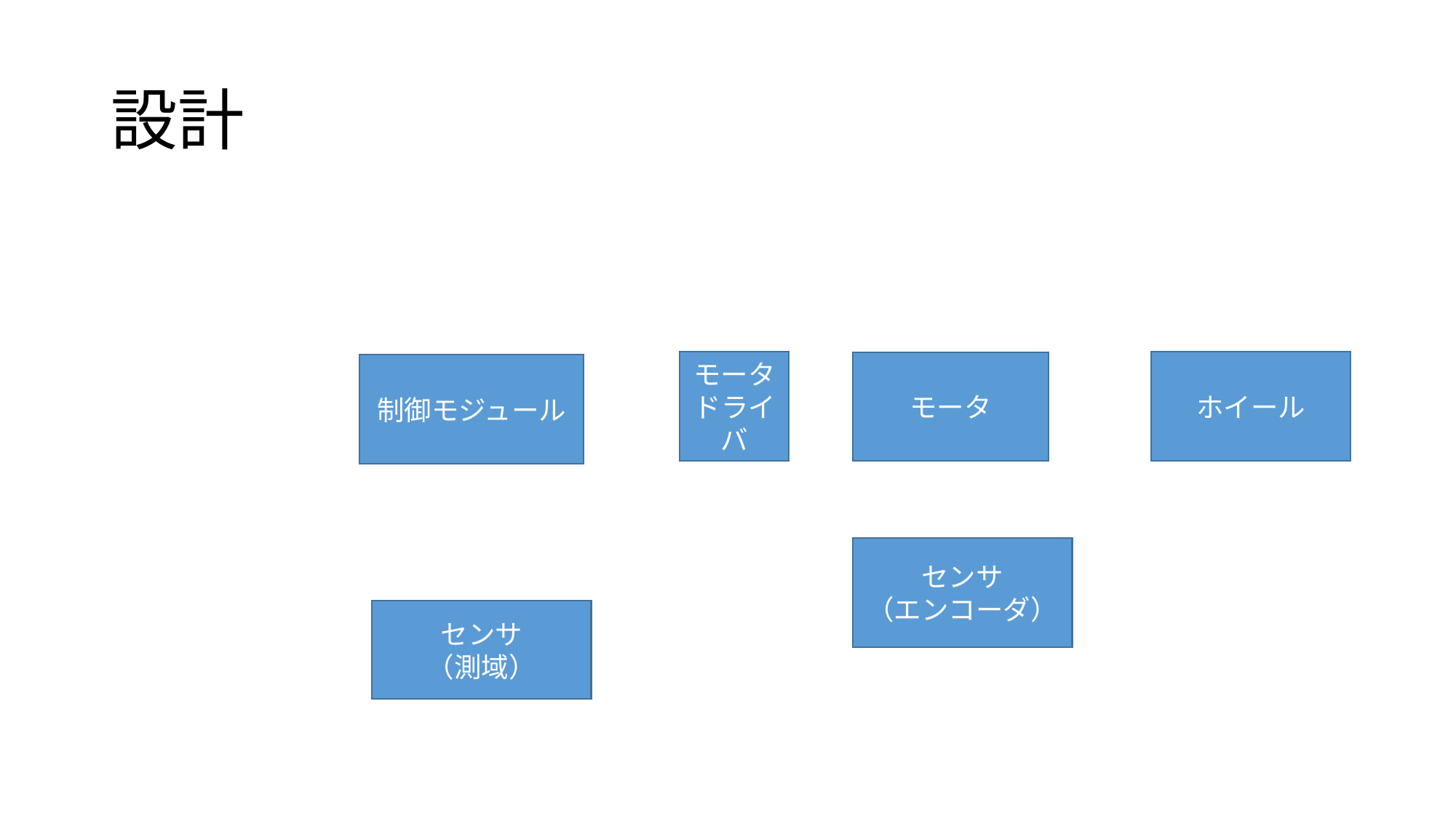

# 設計

モータドライバ
ホイール
モータ
制御モジュール
センサ
（エンコーダ）
センサ
（測域）